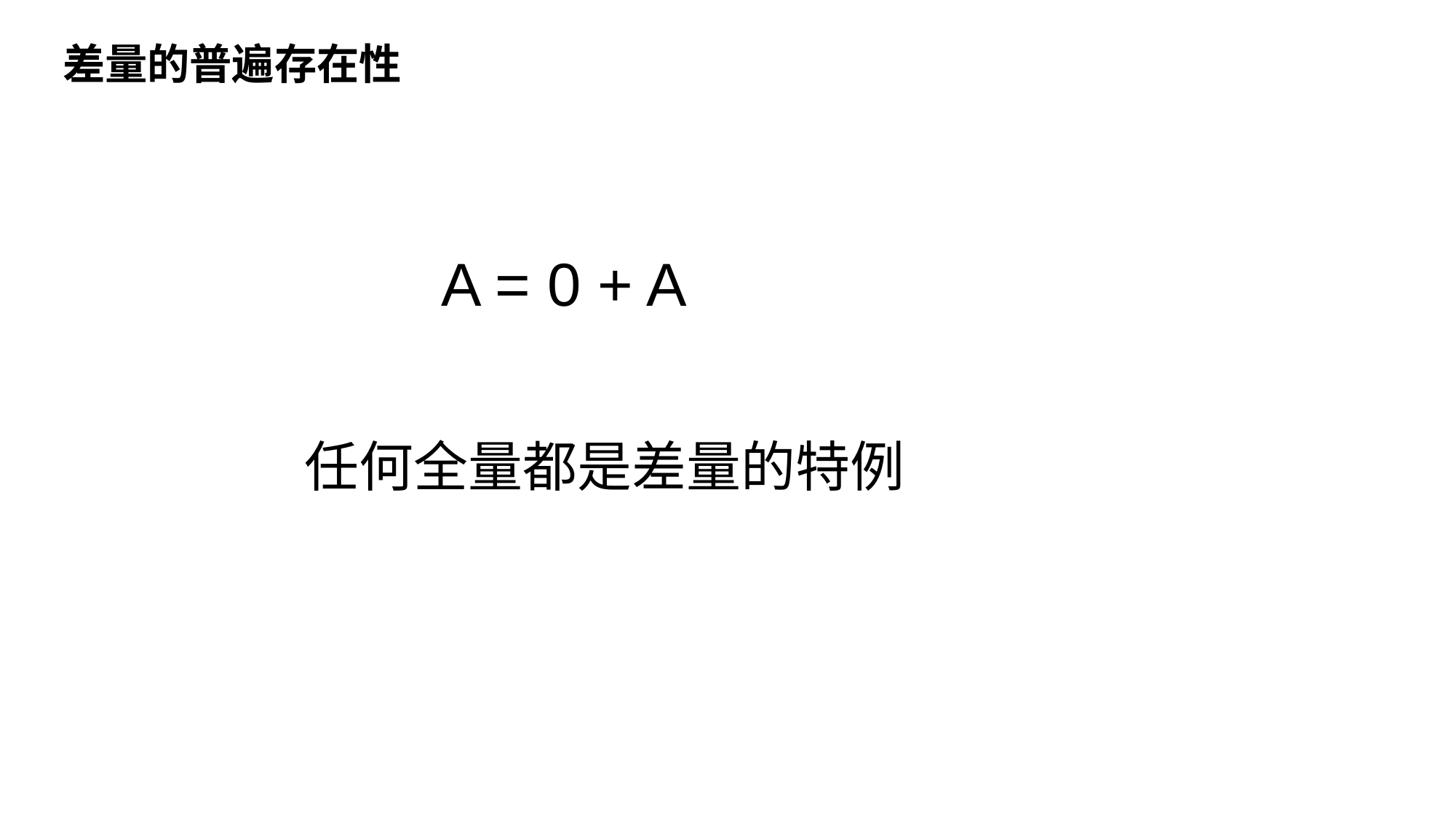

差量的普遍存在性
A = 0 + A

任何全量都是差量的特例